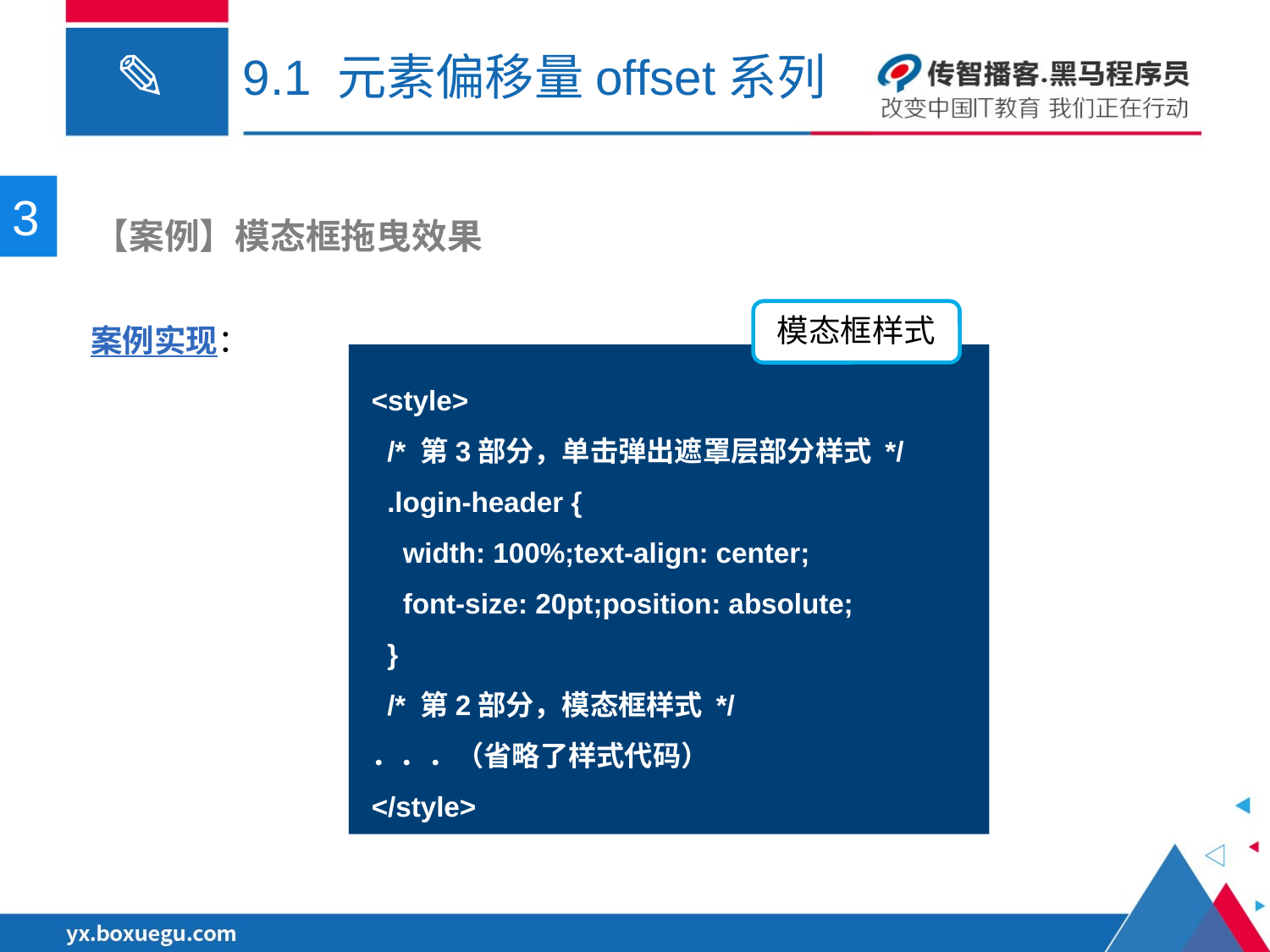

# 9.1 元素偏移量offset系列

3
  【案例】模态框拖曳效果
案例实现：
模态框样式

<style>
  /* 第3部分，单击弹出遮罩层部分样式 */
  .login-header {
    width: 100%;text-align: center;
    font-size: 20pt;position: absolute;
  }
  /* 第2部分，模态框样式 */
．．．（省略了样式代码）
</style>